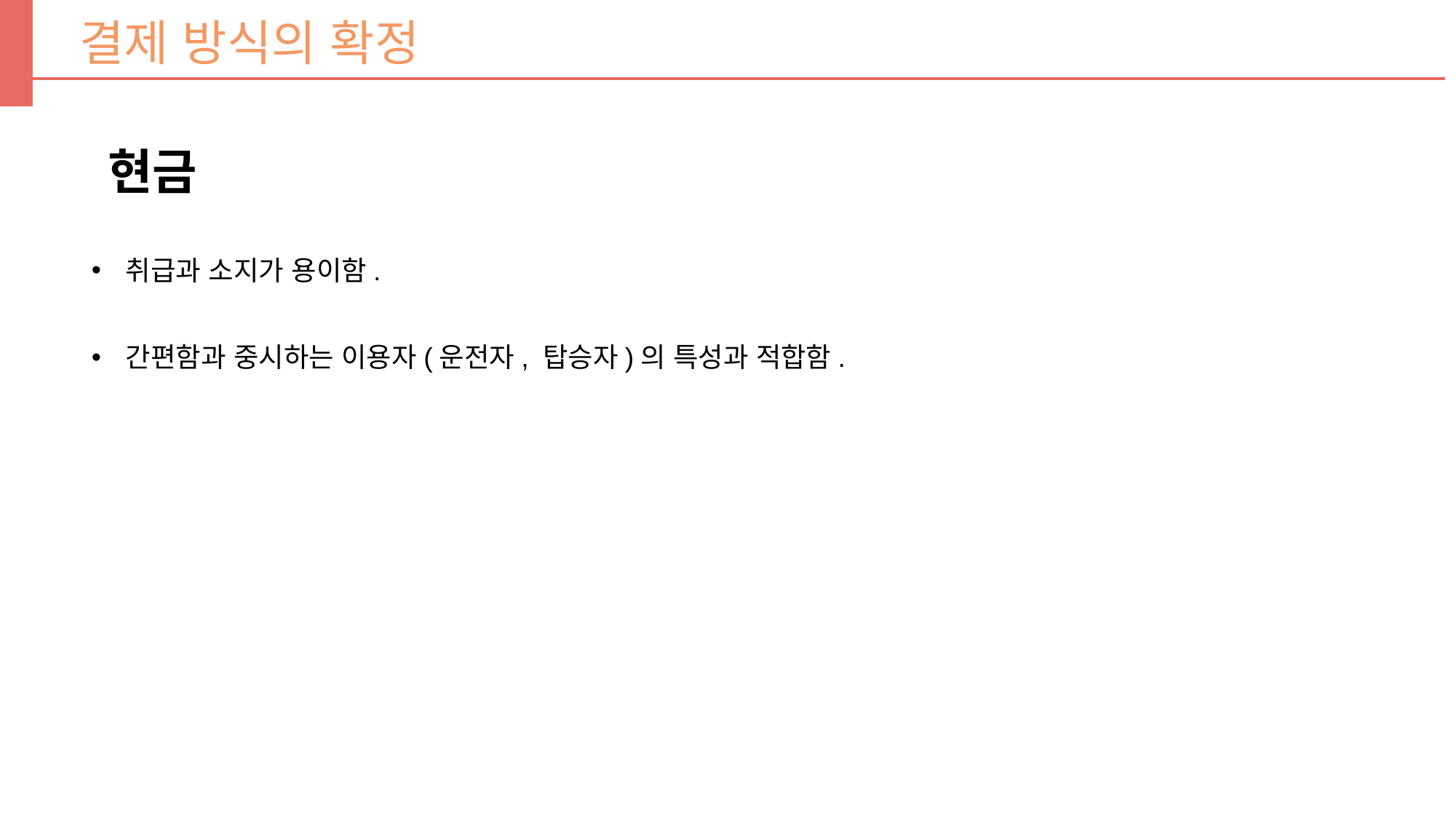

결제 방식의 확정
현금
취급과 소지가 용이함.
간편함과 중시하는 이용자(운전자, 탑승자)의 특성과 적합함.